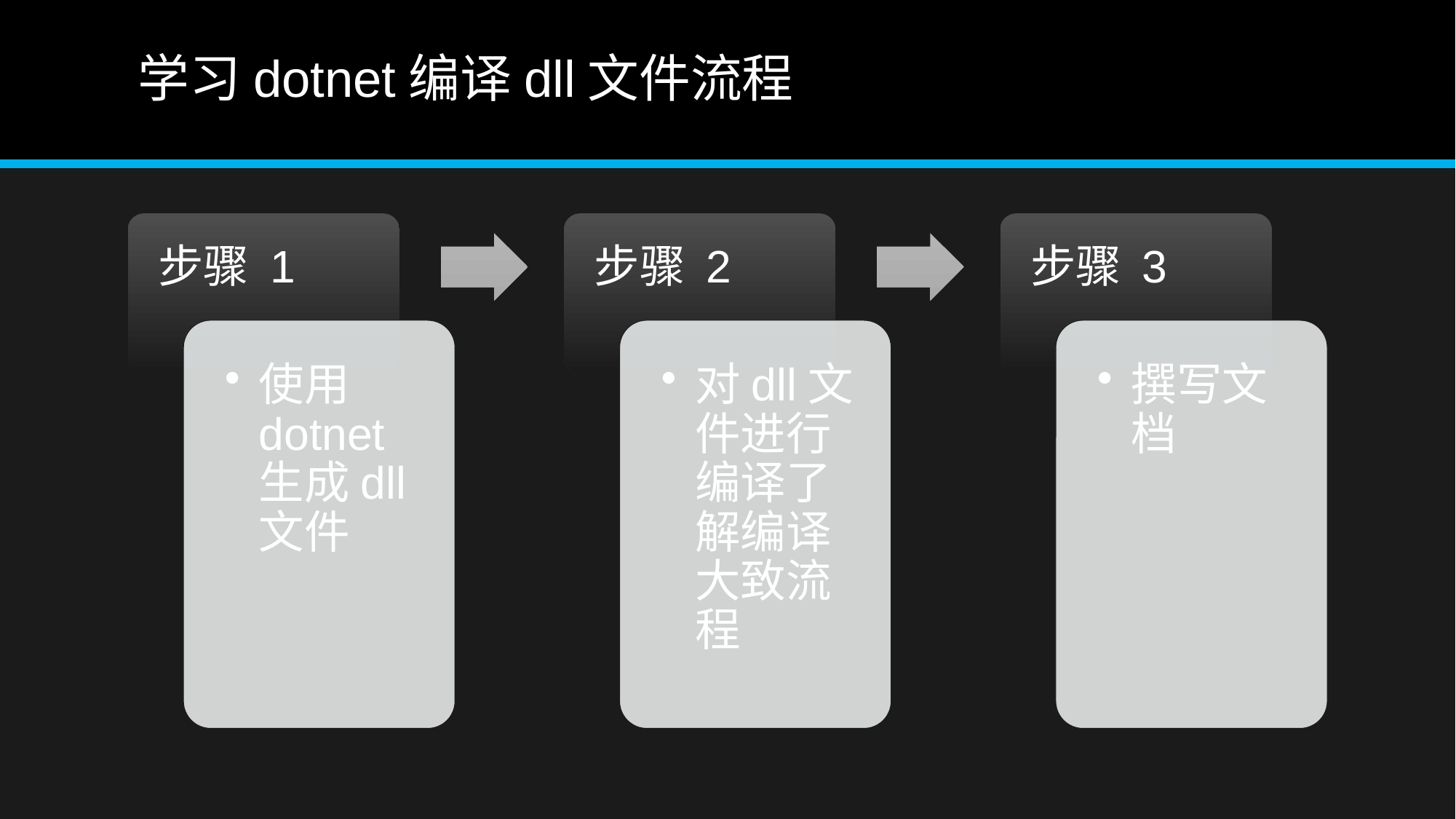

# 学习dotnet编译dll文件流程
步骤 1
使用dotnet生成dll文件

步骤 2
对dll文件进行编译了解编译大致流程

步骤 3
撰写文档